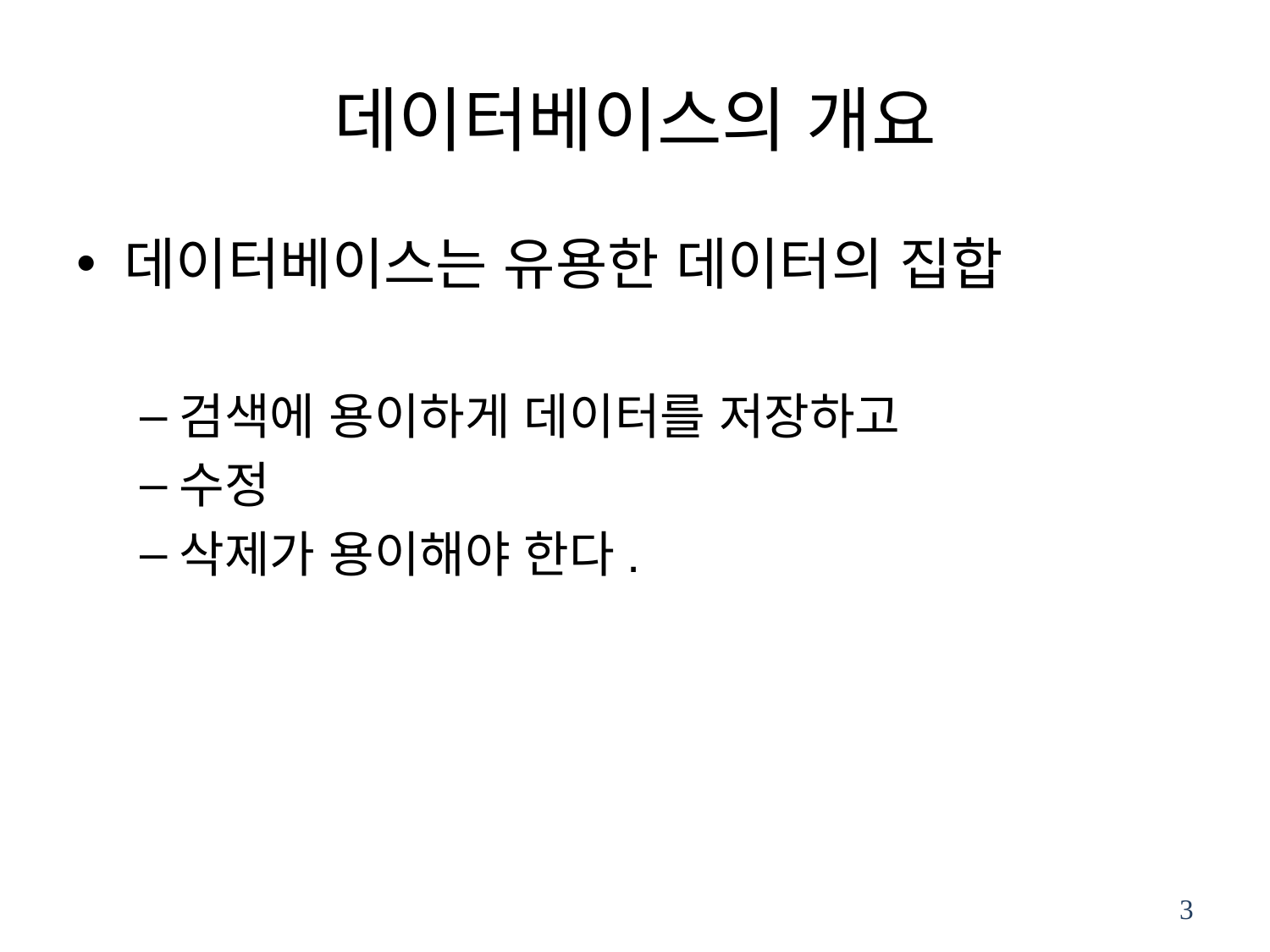

# 데이터베이스의 개요
데이터베이스는 유용한 데이터의 집합

검색에 용이하게 데이터를 저장하고
수정
삭제가 용이해야 한다.

3